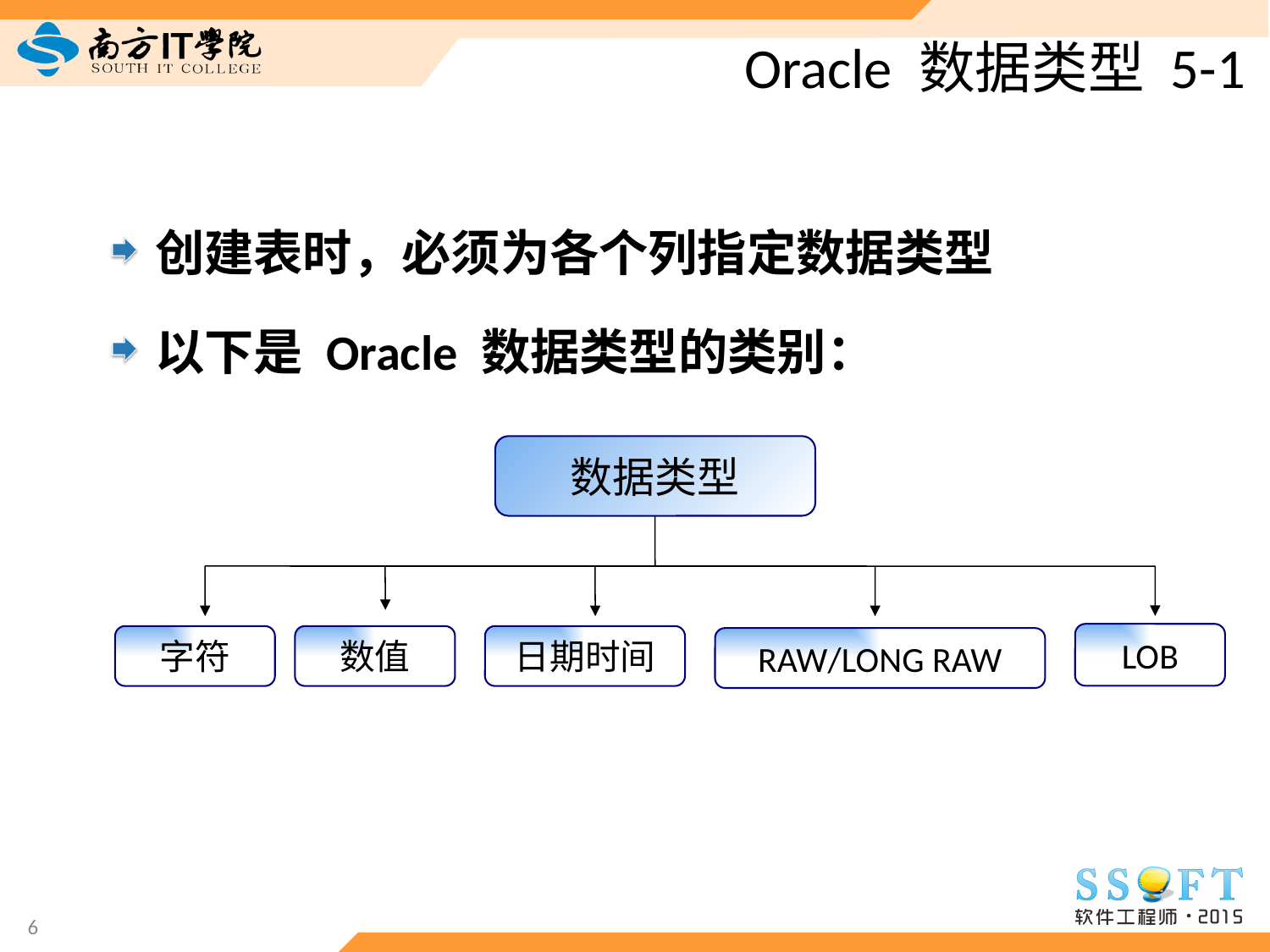

# Oracle 数据类型 5-1
创建表时，必须为各个列指定数据类型
以下是 Oracle 数据类型的类别：
数据类型

LOB
字符
数值
日期时间
RAW/LONG RAW
6